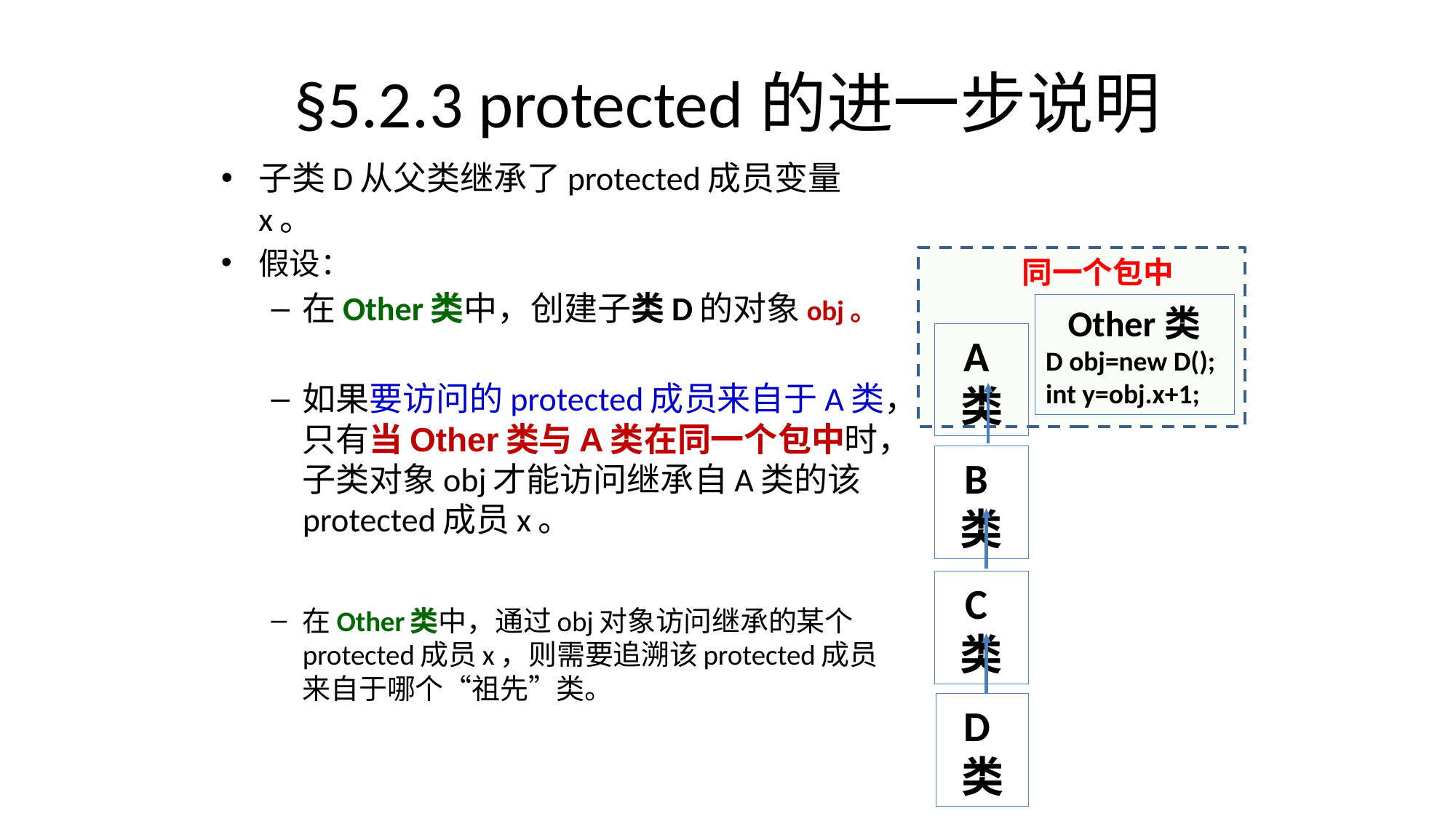

# §5.2.3 protected的进一步说明
子类D从父类继承了protected成员变量x。
假设：
在Other类中，创建子类D的对象obj。

如果要访问的protected成员来自于A类，只有当Other类与A类在同一个包中时，子类对象obj才能访问继承自A类的该protected成员x。

在Other类中，通过obj对象访问继承的某个protected成员x，则需要追溯该protected成员来自于哪个“祖先”类。

同一个包中
Other类
D obj=new D();
int y=obj.x+1;
A类
B类
C类
D类
14